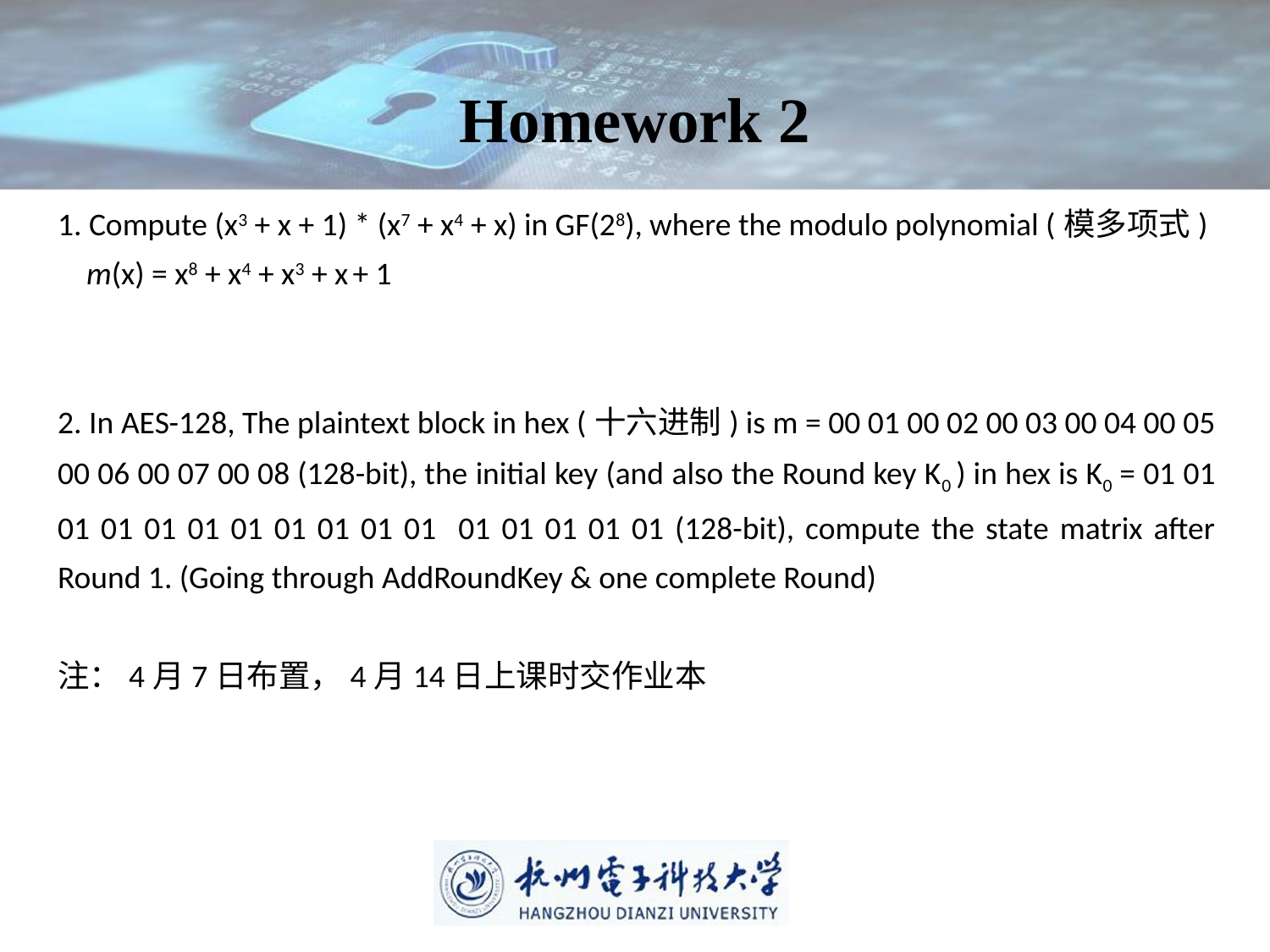

# Homework 2
 Compute (x3 + x + 1) * (x7 + x4 + x) in GF(28), where the modulo polynomial (模多项式)
    m(x) = x8 + x4 + x3 + x + 1

2. In AES-128, The plaintext block in hex (十六进制) is m = 00 01 00 02 00 03 00 04 00 05 00 06 00 07 00 08 (128-bit), the initial key (and also the Round key K0 ) in hex is K0 = 01 01 01 01 01 01 01 01 01 01 01  01 01 01 01 01 (128-bit), compute the state matrix after Round 1. (Going through AddRoundKey & one complete Round)

注：4月7日布置，4月14日上课时交作业本